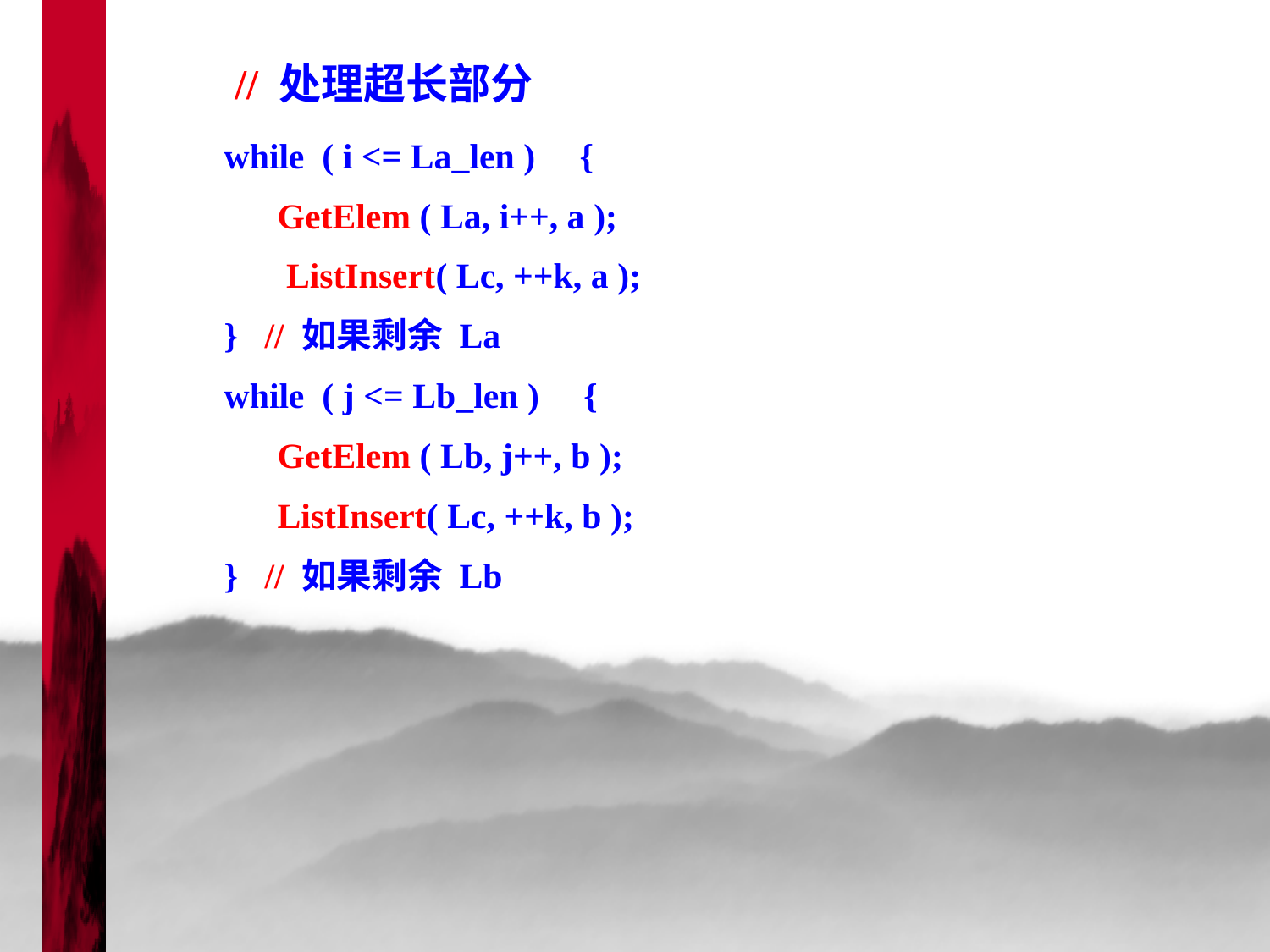

// 处理超长部分
while  ( i <= La_len )     {
      GetElem ( La, i++, a );
       ListInsert( Lc, ++k, a );
}   // 如果剩余 La
while  ( j <= Lb_len )     {
      GetElem ( Lb, j++, b );
      ListInsert( Lc, ++k, b );
}   // 如果剩余 Lb